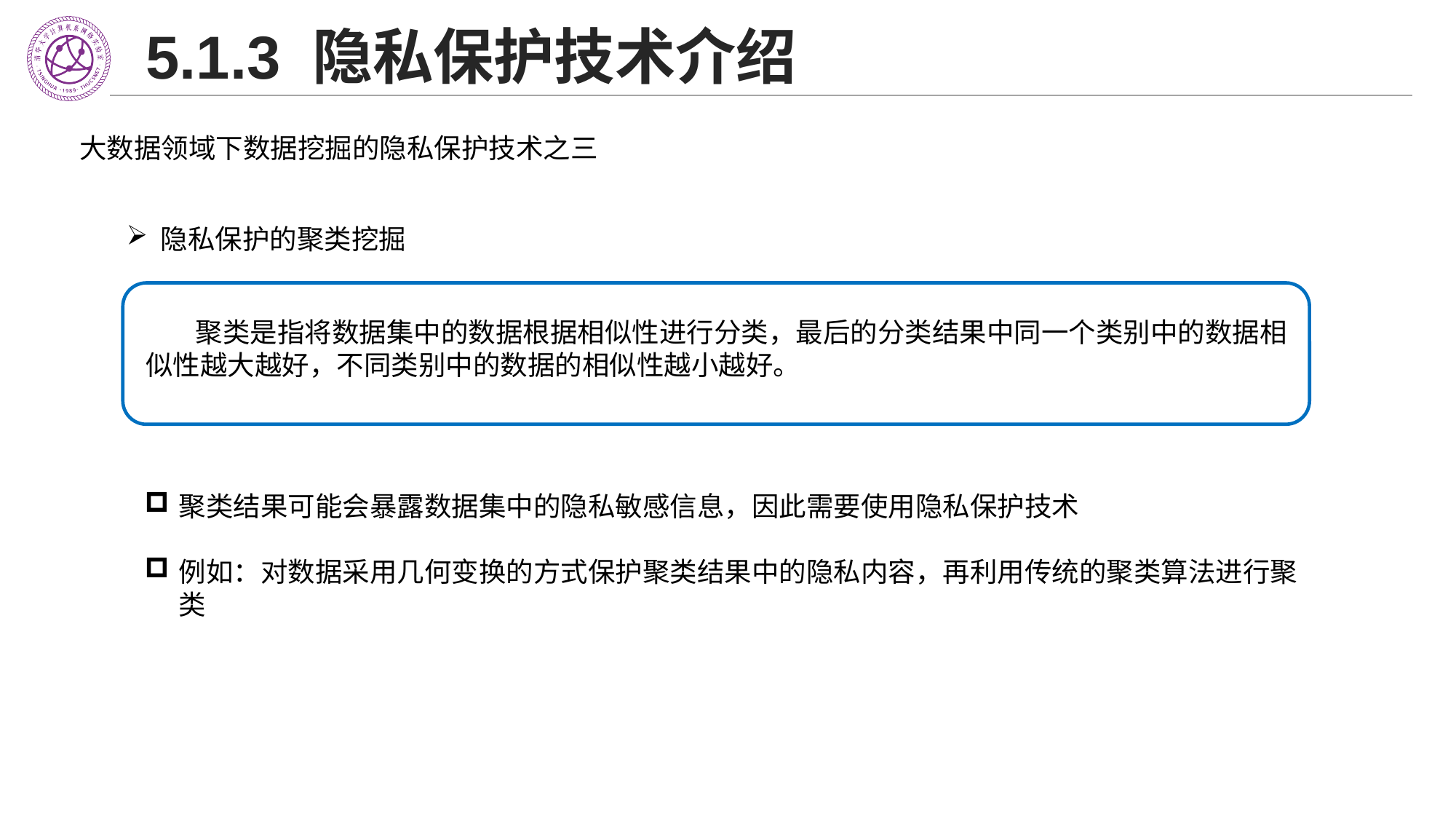

# 5.1.3 隐私保护技术介绍
大数据领域下数据挖掘的隐私保护技术之三
隐私保护的聚类挖掘

       聚类是指将数据集中的数据根据相似性进行分类，最后的分类结果中同一个类别中的数据相似性越大越好，不同类别中的数据的相似性越小越好。
聚类结果可能会暴露数据集中的隐私敏感信息，因此需要使用隐私保护技术

例如：对数据采用几何变换的方式保护聚类结果中的隐私内容，再利用传统的聚类算法进行聚类